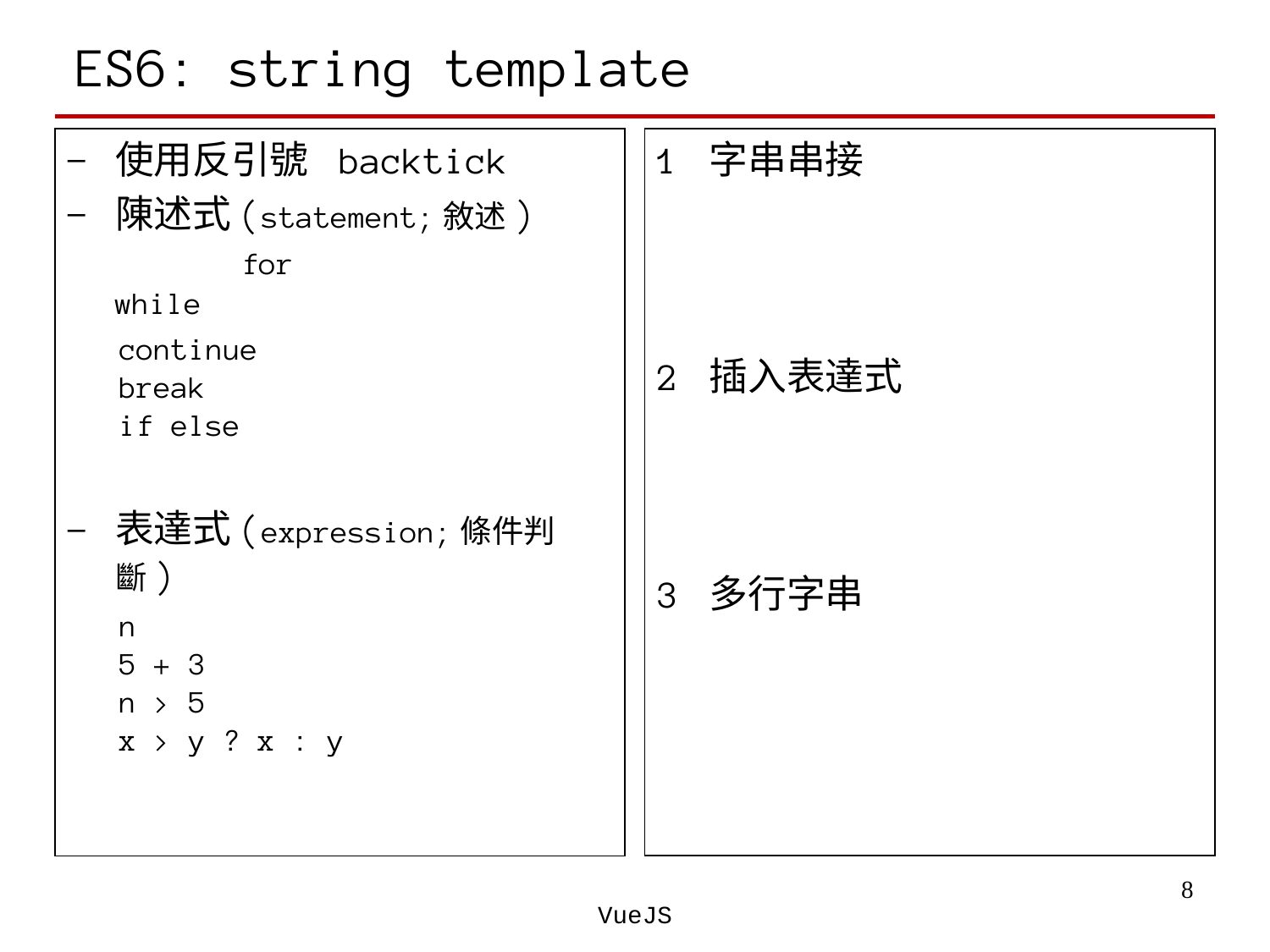

# ES6: string template
使用反引號 backtick
陳述式(statement;敘述)	for
while
   continue
   break
   if else

表達式(expression;條件判斷)
   n
   5 + 3
   n > 5
   x > y ? x : y

1 字串串接

2 插入表達式

3 多行字串
8
VueJS